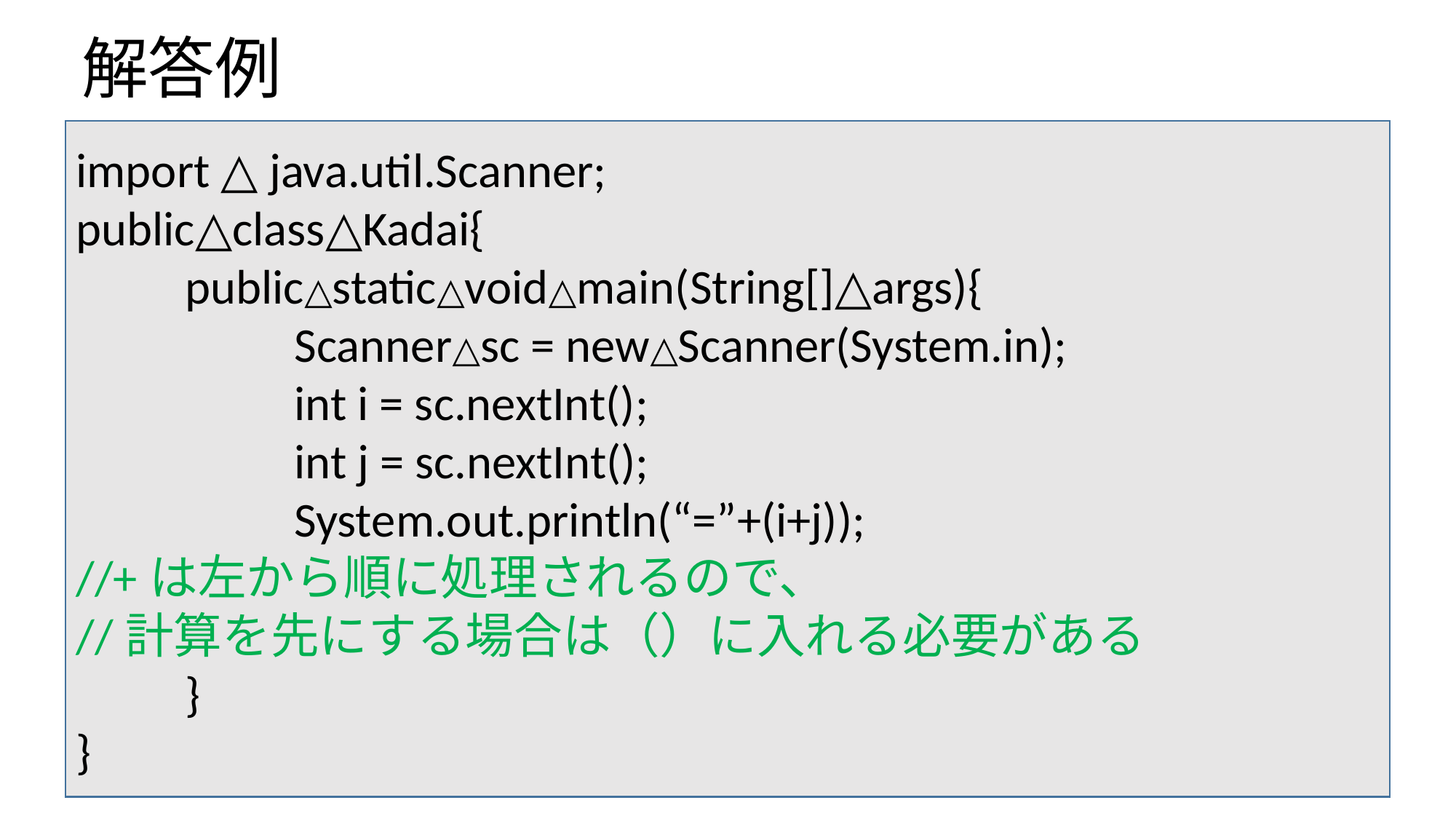

# 解答例
import △ java.util.Scanner;
public△class△Kadai{
	public△static△void△main(String[]△args){
		Scanner△sc = new△Scanner(System.in);
		int i = sc.nextInt();
		int j = sc.nextInt();
		System.out.println(“=”+(i+j));
//+は左から順に処理されるので、
//計算を先にする場合は（）に入れる必要がある
	}
}